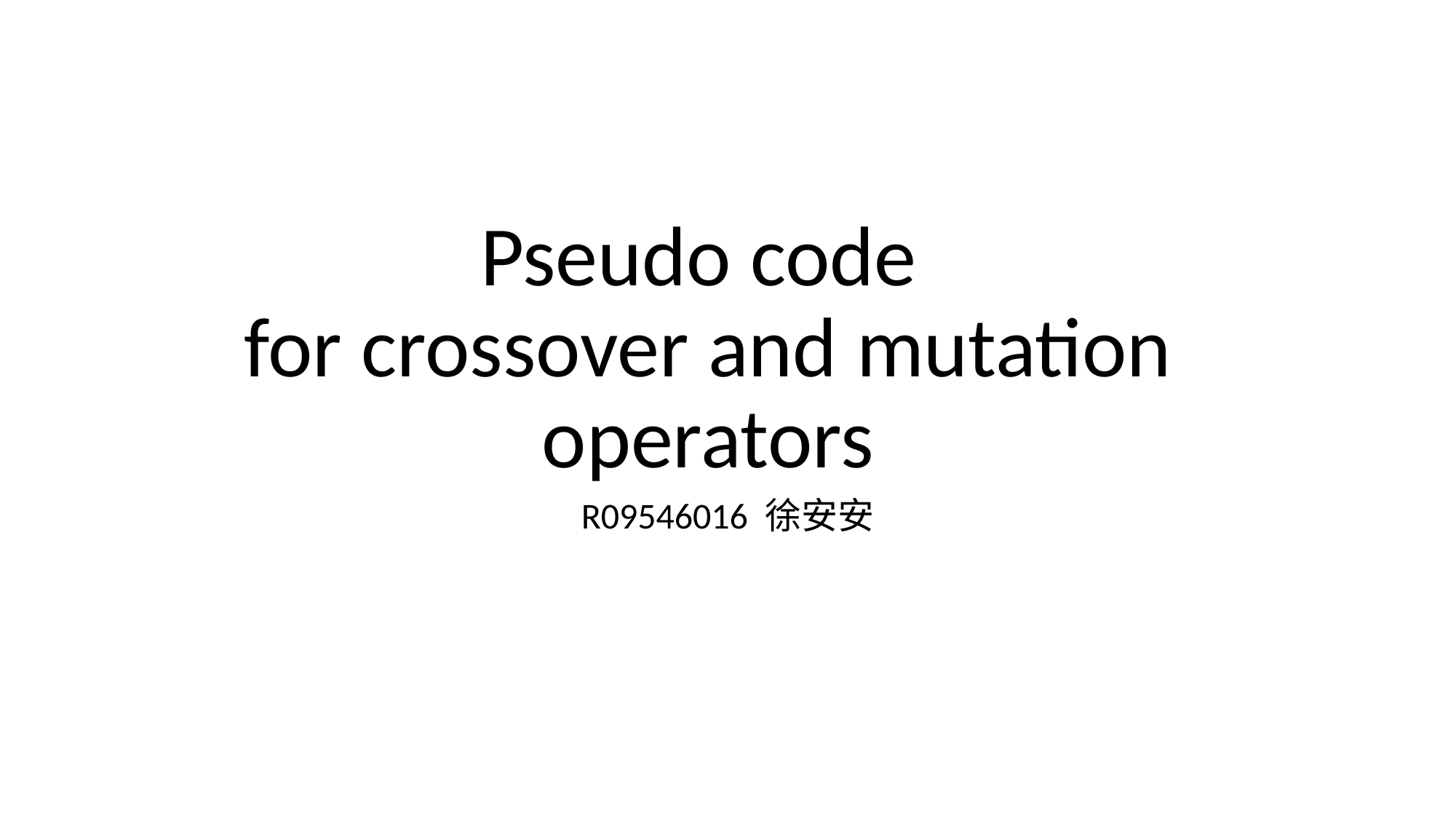

# Pseudo code for crossover and mutation operators
R09546016 徐安安